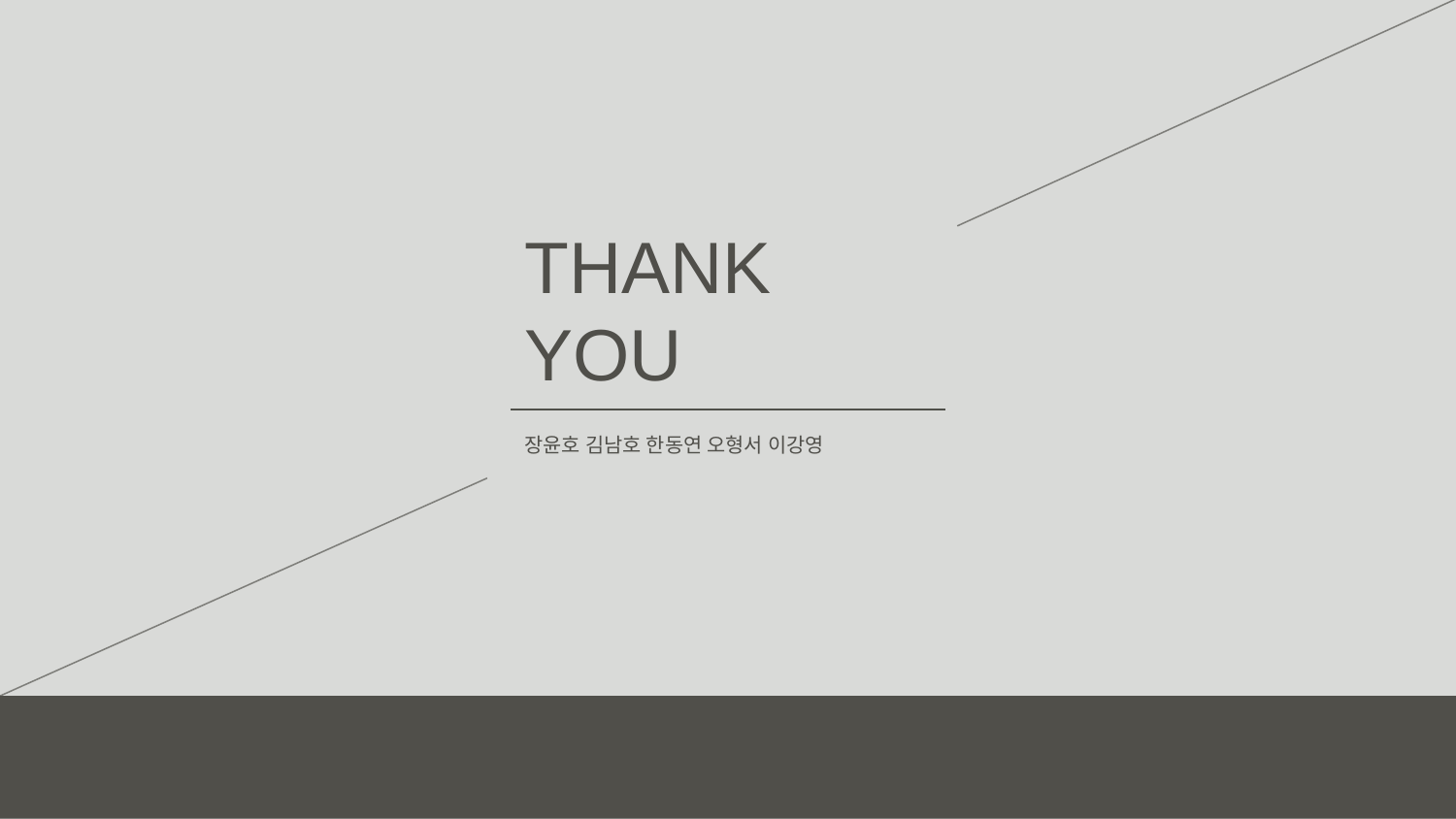

THANK
YOU
장윤호 김남호 한동연 오형서 이강영